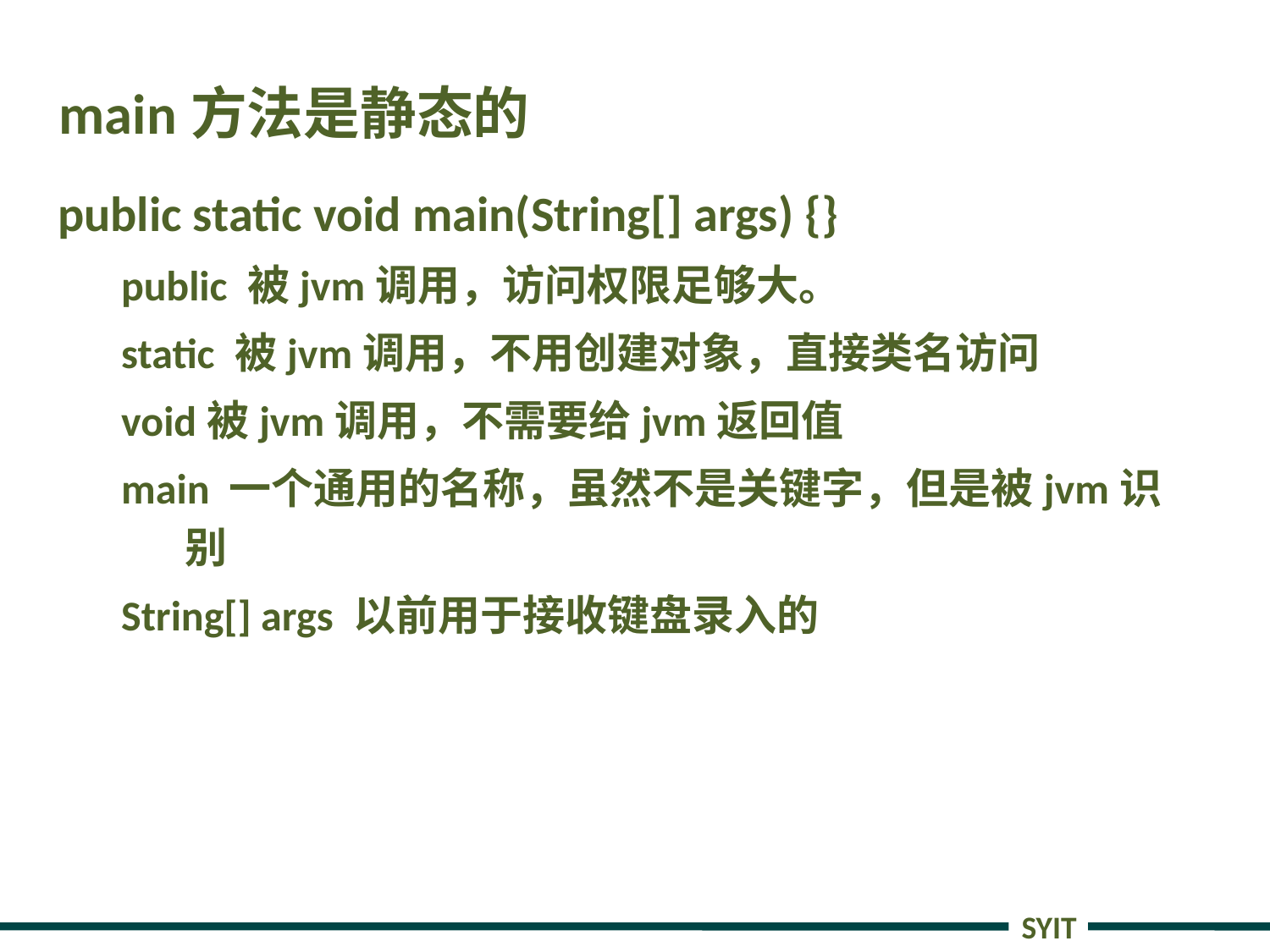

# main方法是静态的
public static void main(String[] args) {}
public 被jvm调用，访问权限足够大。
static 被jvm调用，不用创建对象，直接类名访问
void被jvm调用，不需要给jvm返回值
main 一个通用的名称，虽然不是关键字，但是被jvm识别
String[] args 以前用于接收键盘录入的

SYIT